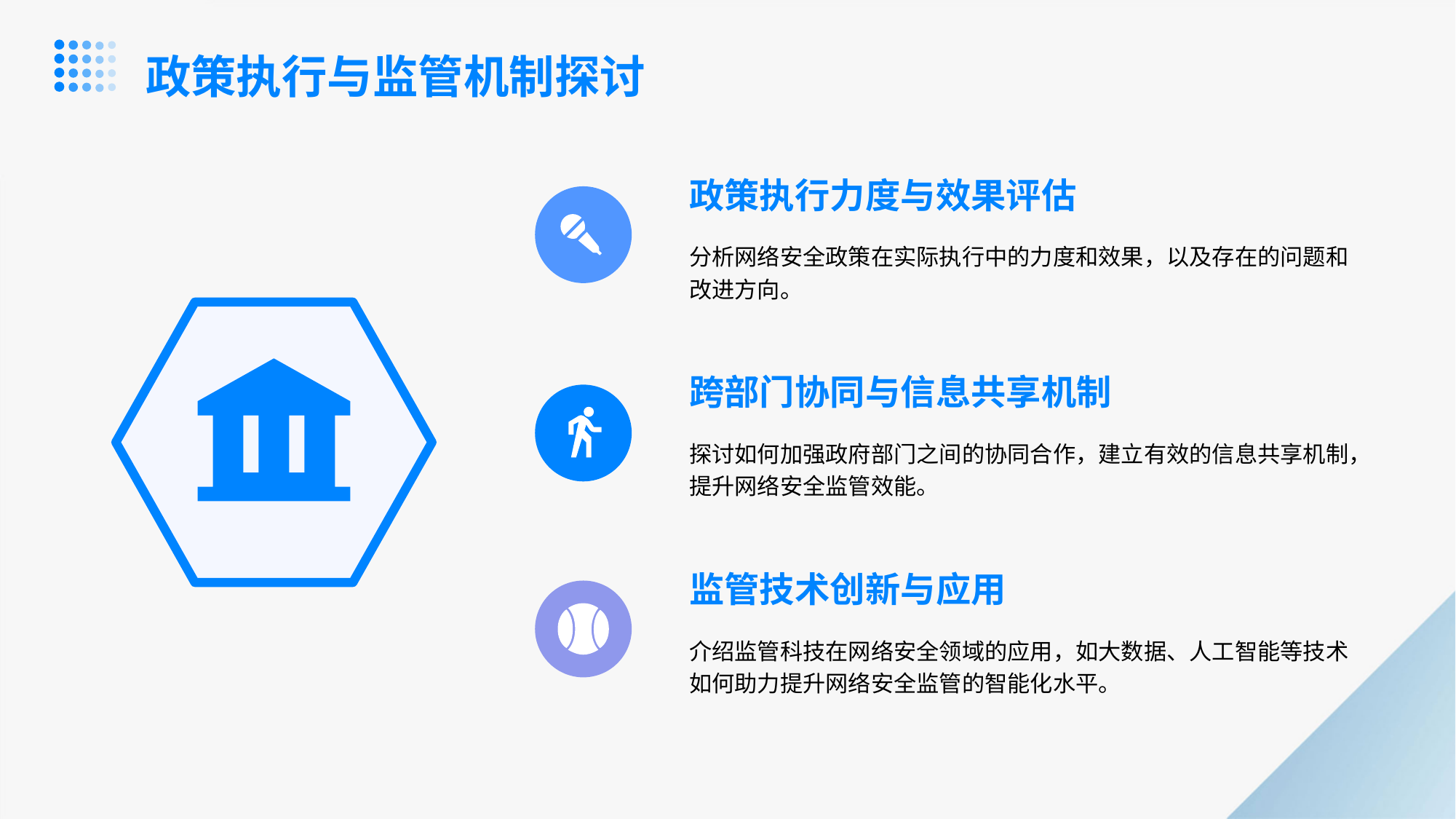

政策执行与监管机制探讨

政策执行力度与效果评估
分析网络安全政策在实际执行中的力度和效果，以及存在的问题和改进方向。

跨部门协同与信息共享机制
探讨如何加强政府部门之间的协同合作，建立有效的信息共享机制，提升网络安全监管效能。

监管技术创新与应用
介绍监管科技在网络安全领域的应用，如大数据、人工智能等技术如何助力提升网络安全监管的智能化水平。